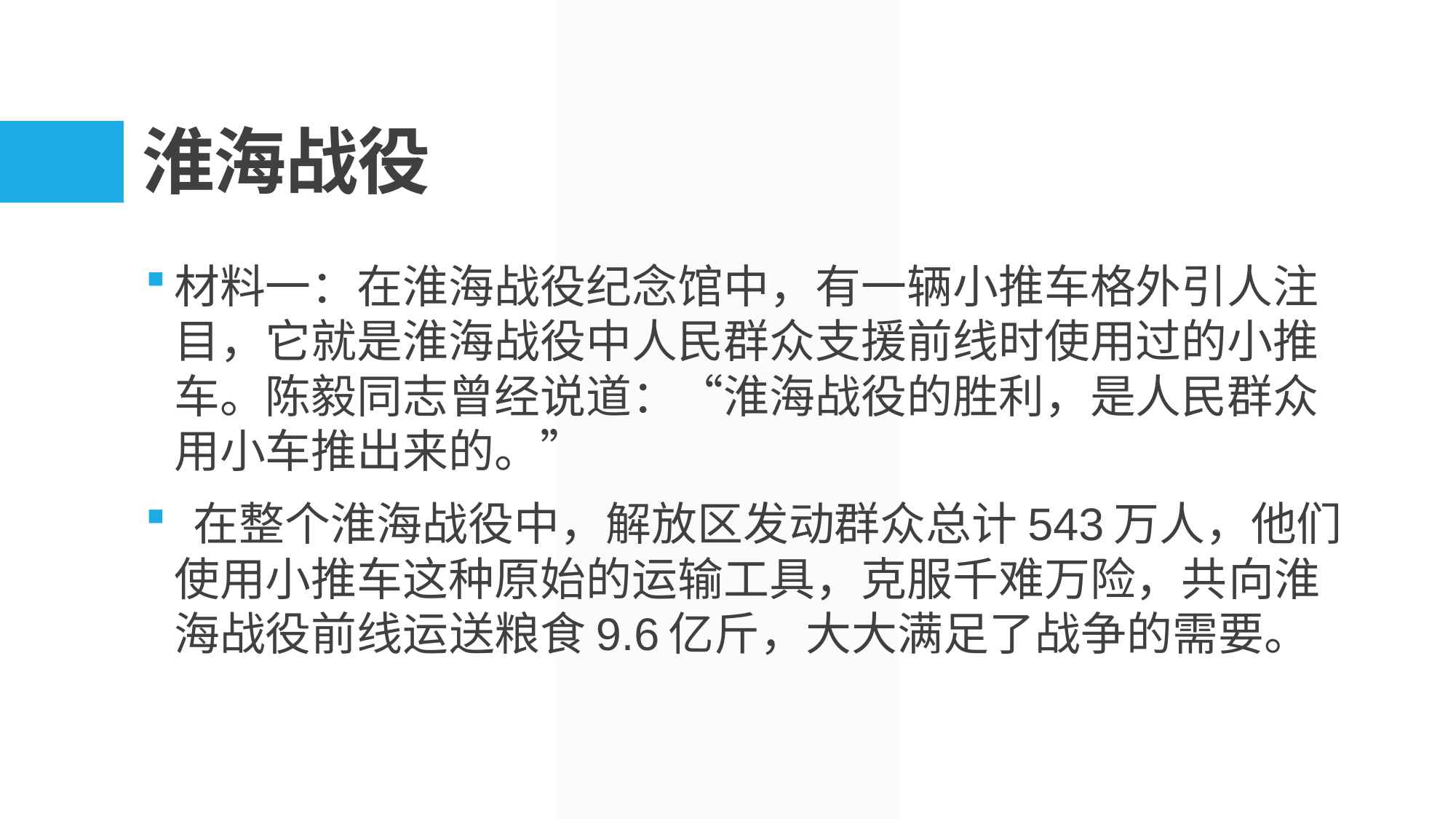

# 淮海战役

材料一：在淮海战役纪念馆中，有一辆小推车格外引人注目，它就是淮海战役中人民群众支援前线时使用过的小推车。陈毅同志曾经说道：“淮海战役的胜利，是人民群众用小车推出来的。”
 在整个淮海战役中，解放区发动群众总计543万人，他们使用小推车这种原始的运输工具，克服千难万险，共向淮海战役前线运送粮食9.6亿斤，大大满足了战争的需要。